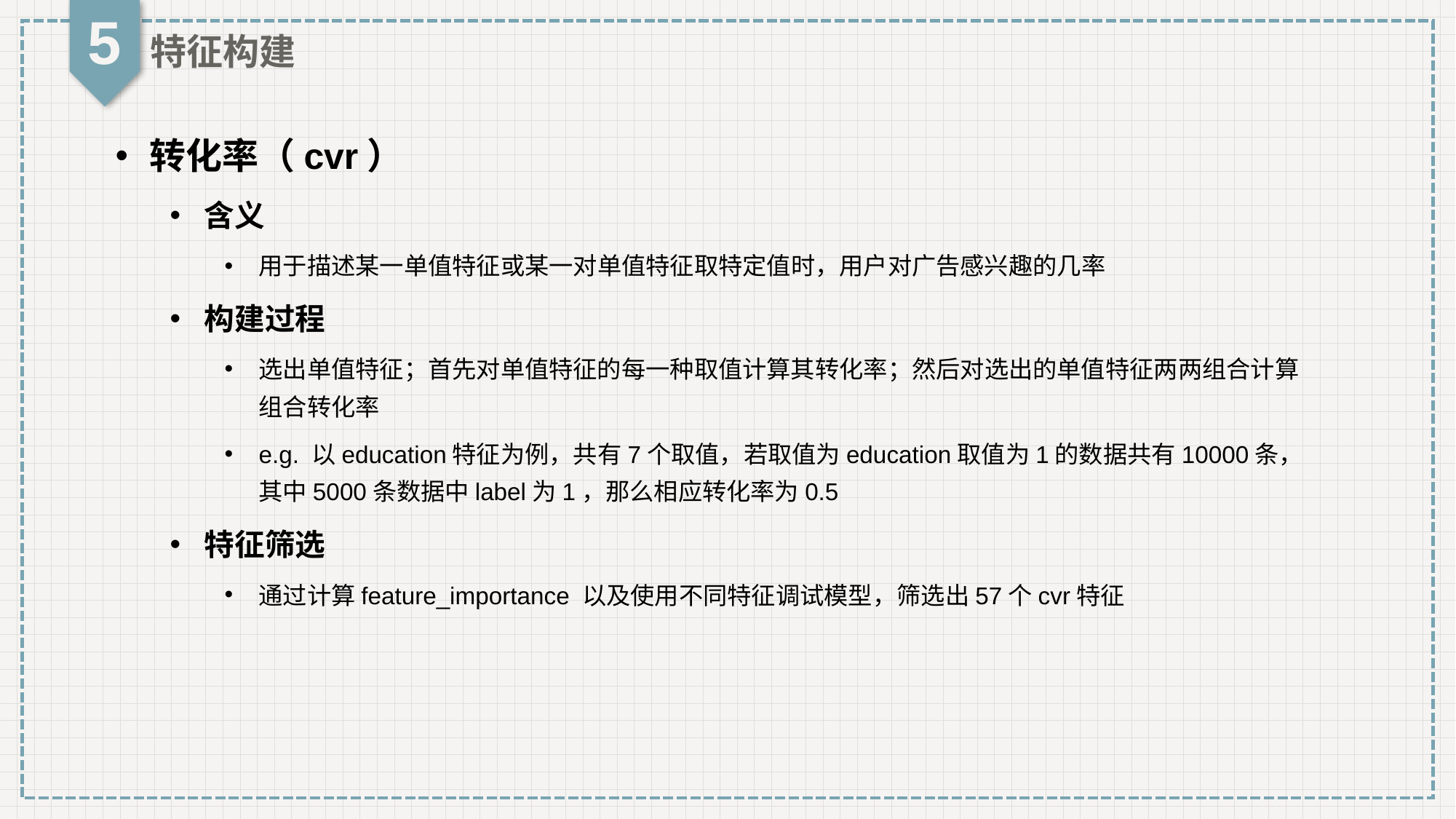

5
特征构建
转化率（cvr）
含义
用于描述某一单值特征或某一对单值特征取特定值时，用户对广告感兴趣的几率
构建过程
选出单值特征；首先对单值特征的每一种取值计算其转化率；然后对选出的单值特征两两组合计算组合转化率
e.g. 以education特征为例，共有7个取值，若取值为education取值为1的数据共有10000条，其中5000条数据中label为1，那么相应转化率为0.5
特征筛选
通过计算feature_importance 以及使用不同特征调试模型，筛选出57个cvr特征